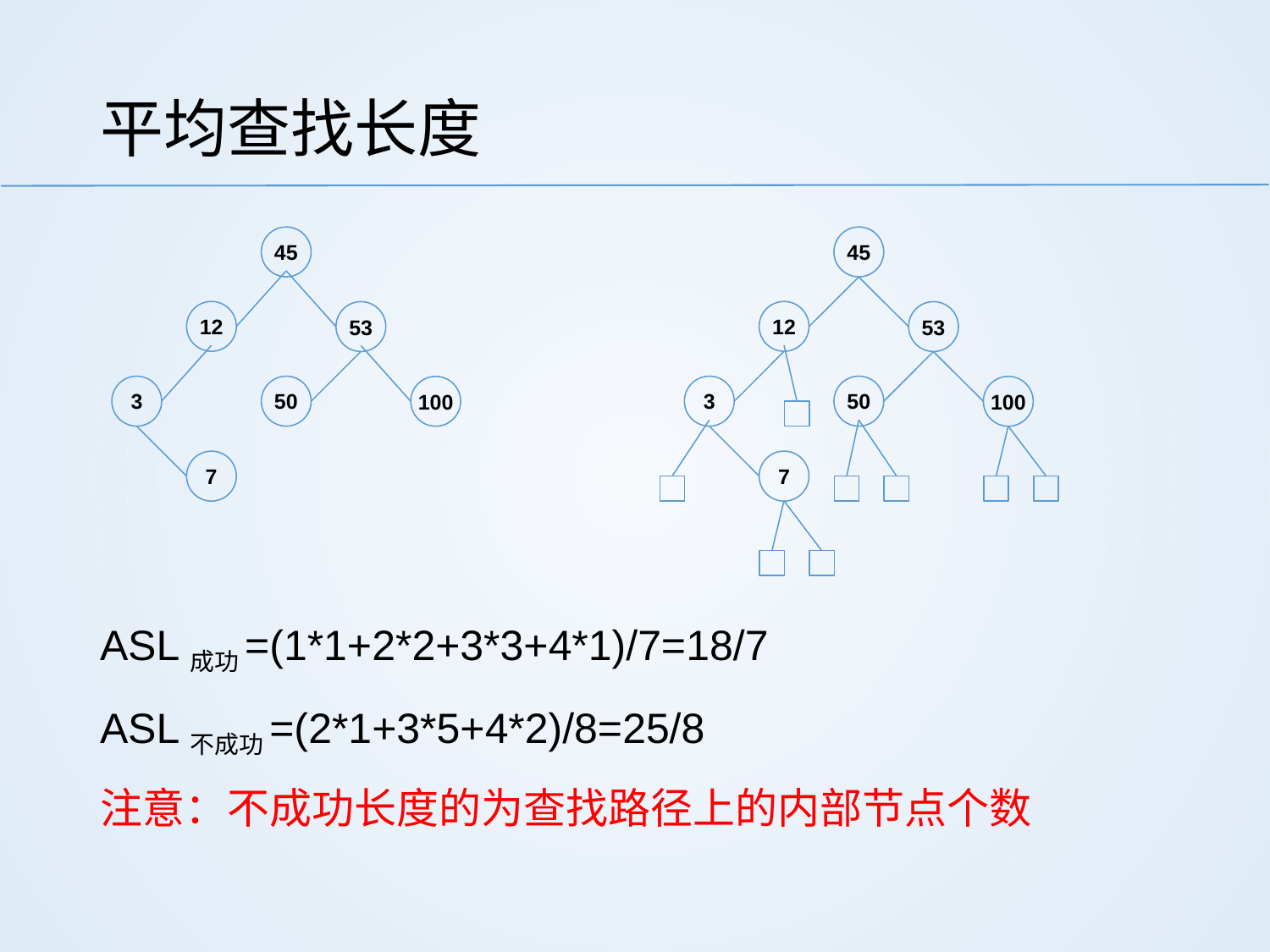

# 平均查找长度
45

45

12

12

53

53

3

50

3

50

100

100

7

7

ASL成功=(1*1+2*2+3*3+4*1)/7=18/7
ASL不成功=(2*1+3*5+4*2)/8=25/8
注意：不成功长度的为查找路径上的内部节点个数
89